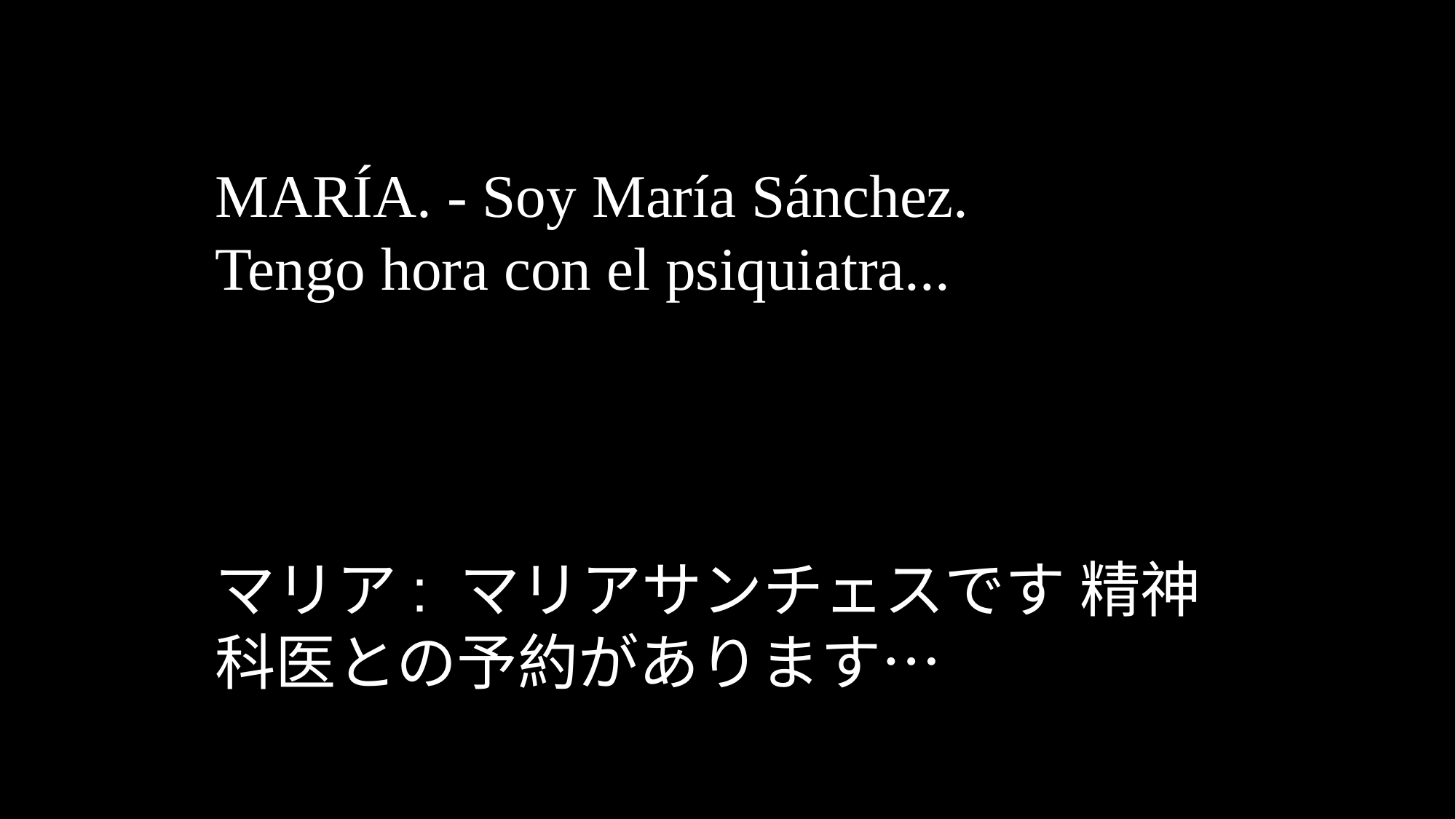

MARÍA. - Soy María Sánchez. Tengo hora con el psiquiatra...

マリア: マリアサンチェスです 精神科医との予約があります…